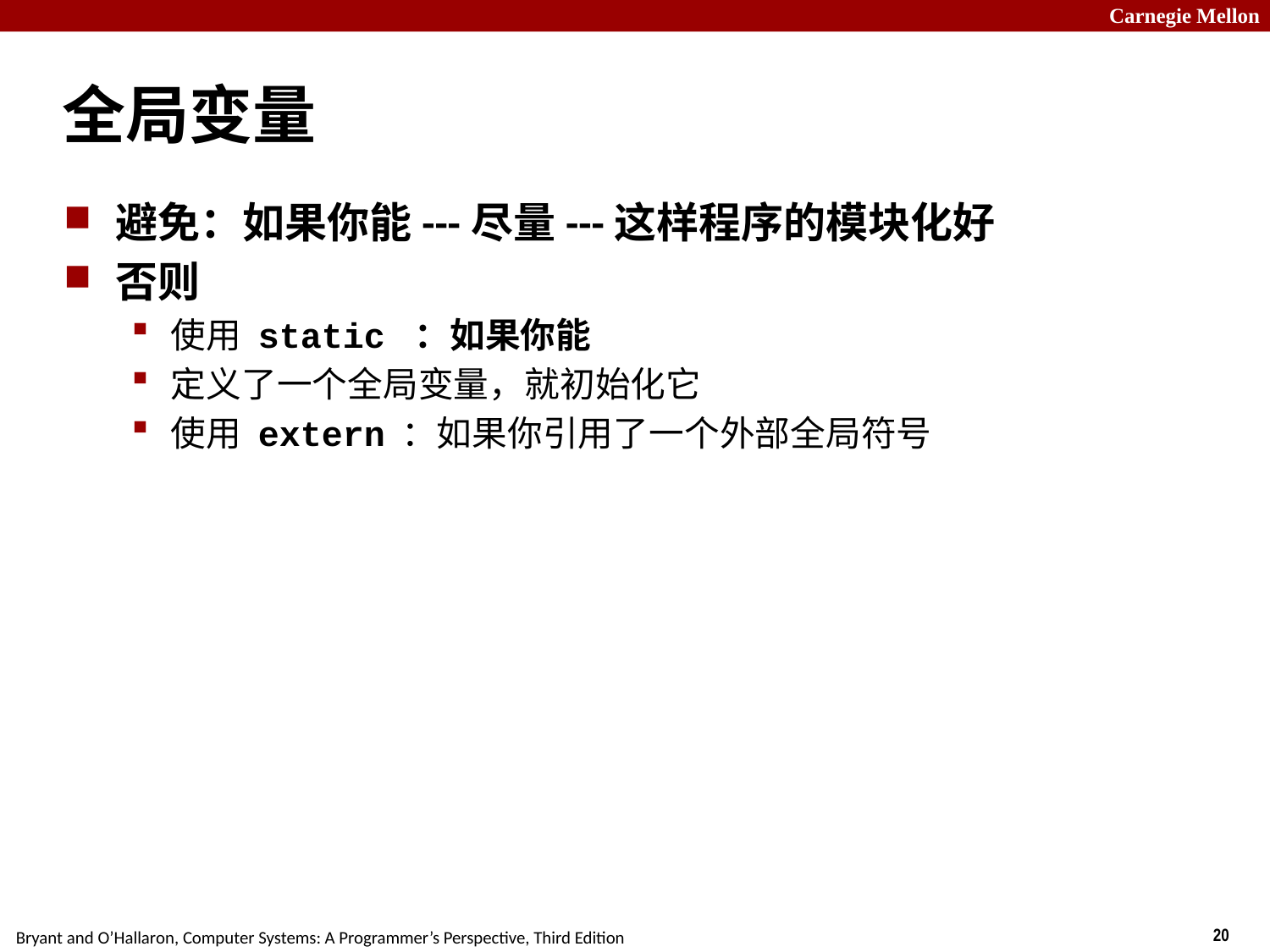

# 全局变量
避免：如果你能---尽量---这样程序的模块化好
否则
使用 static ：如果你能
定义了一个全局变量，就初始化它
使用 extern ：如果你引用了一个外部全局符号